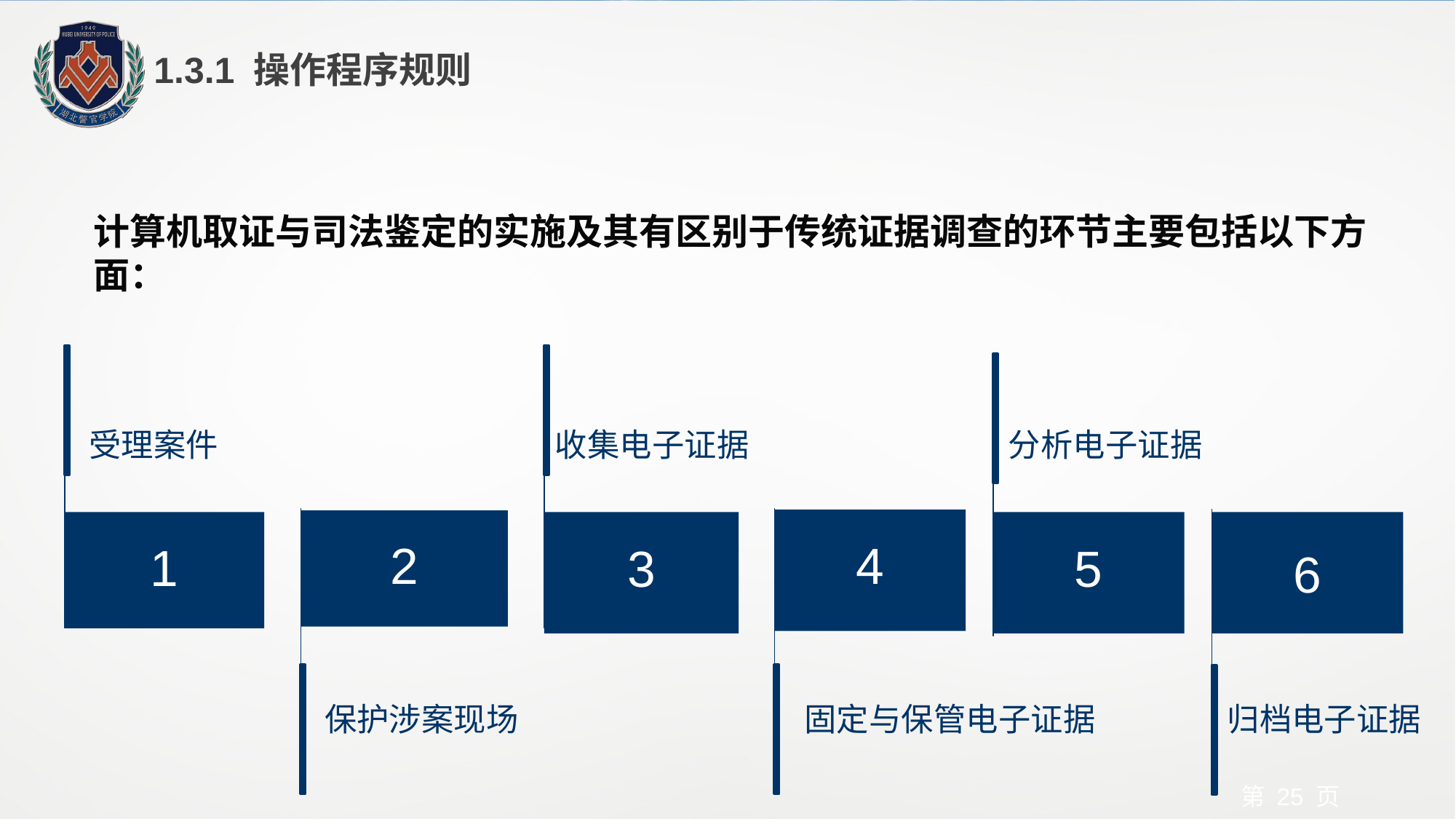

1.3.1 操作程序规则
计算机取证与司法鉴定的实施及其有区别于传统证据调查的环节主要包括以下方面：

受理案件
收集电子证据
分析电子证据

4

2

5

1

3

6
保护涉案现场
固定与保管电子证据
归档电子证据